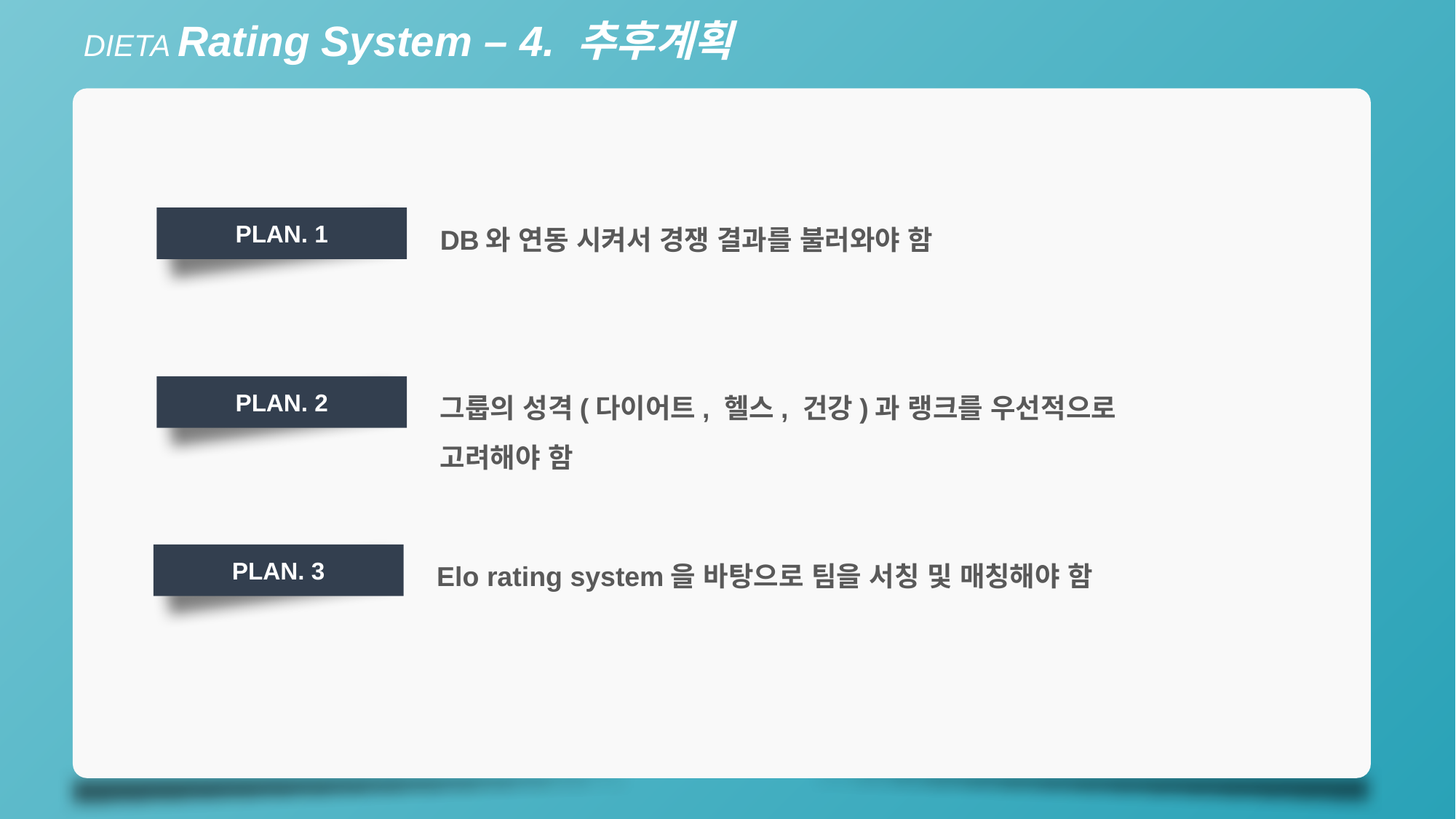

DIETA Rating System – 4. 추후계획

DB와 연동 시켜서 경쟁 결과를 불러와야 함
PLAN. 1

그룹의 성격(다이어트, 헬스, 건강)과 랭크를 우선적으로 고려해야 함
PLAN. 2

Elo rating system을 바탕으로 팀을 서칭 및 매칭해야 함
PLAN. 3